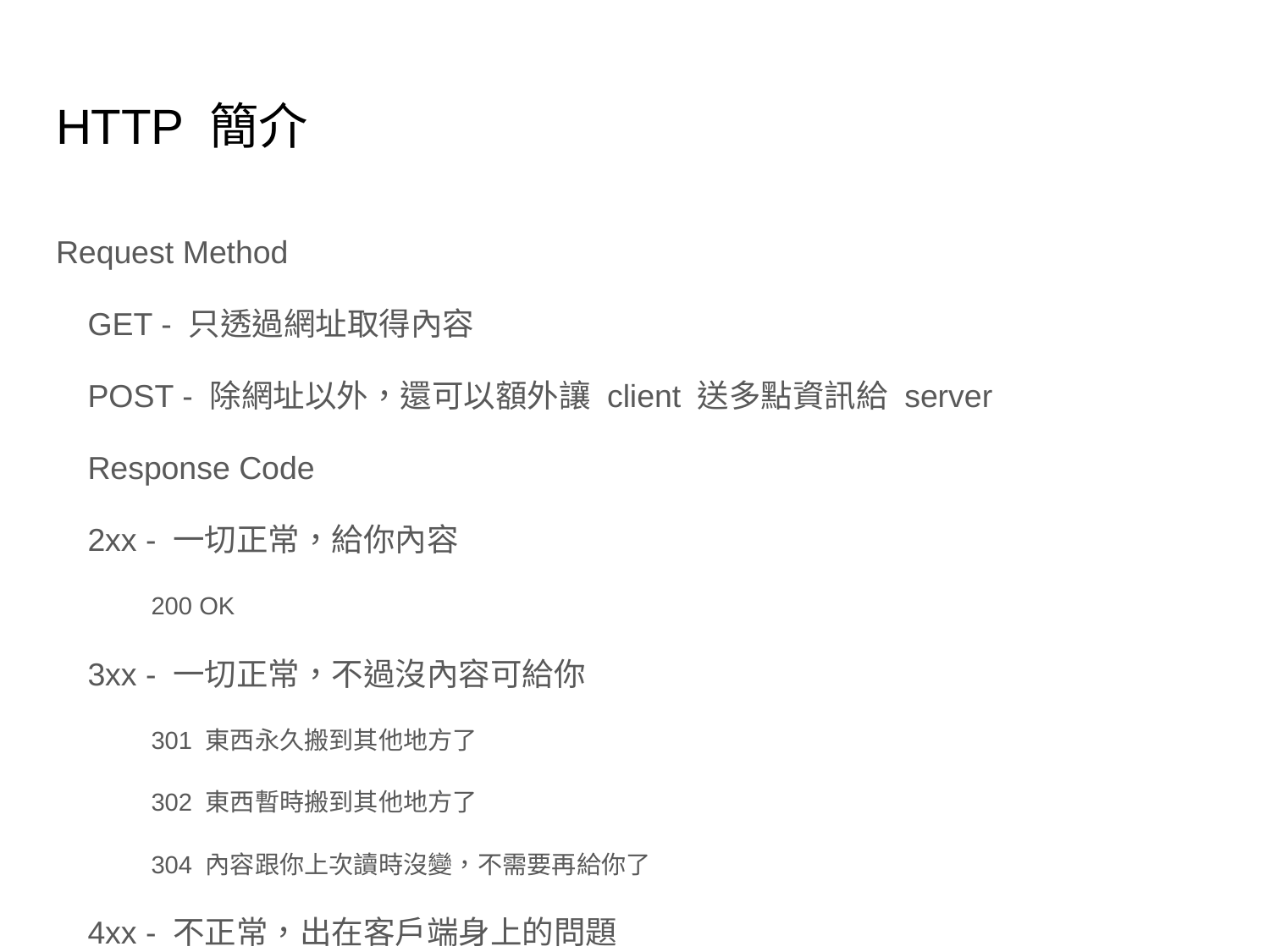

# HTTP 簡介
Request Method
GET - 只透過網址取得內容
POST - 除網址以外，還可以額外讓 client 送多點資訊給 server
Response Code
2xx - 一切正常，給你內容
200 OK
3xx - 一切正常，不過沒內容可給你
301 東西永久搬到其他地方了
302 東西暫時搬到其他地方了
304 內容跟你上次讀時沒變，不需要再給你了
4xx - 不正常，出在客戶端身上的問題
403 你要看的網址 你沒權限看
404 你要看的網址東西不存在
5xx - 不正常，出在伺服器端身上的問題
500 Server 出問題了